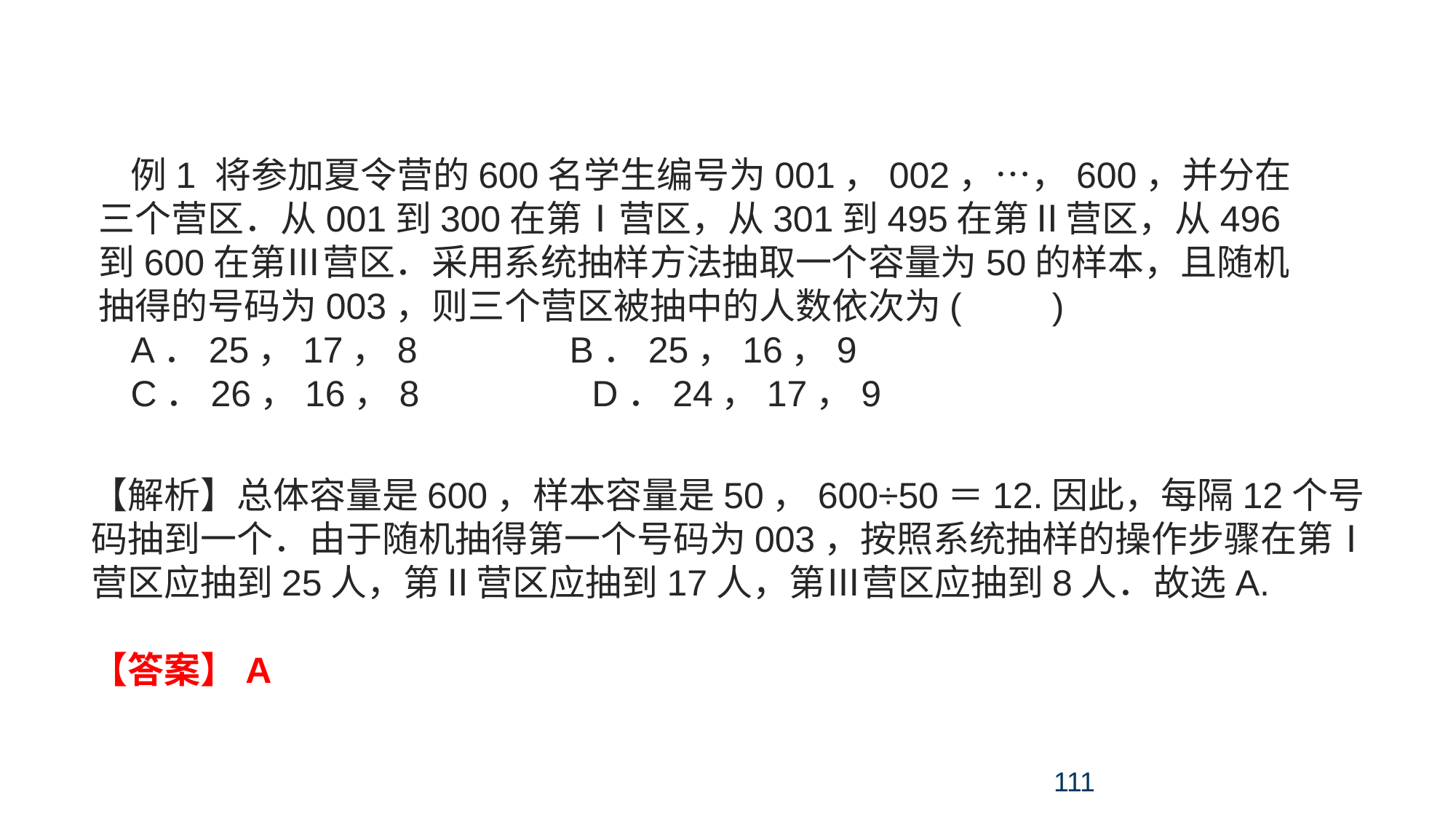

考点四  统计与统计案例
例1 将参加夏令营的600名学生编号为001，002，…，600，并分在三个营区．从001到300在第Ⅰ营区，从301到495在第Ⅱ营区，从496到600在第Ⅲ营区．采用系统抽样方法抽取一个容量为50的样本，且随机抽得的号码为003，则三个营区被抽中的人数依次为(　　)
A．25，17，8               B．25，16，9
C．26，16，8                 D．24，17，9
【解析】总体容量是600，样本容量是50，600÷50＝12.因此，每隔12个号码抽到一个．由于随机抽得第一个号码为003，按照系统抽样的操作步骤在第Ⅰ营区应抽到25人，第Ⅱ营区应抽到17人，第Ⅲ营区应抽到8人．故选A.

【答案】A
111